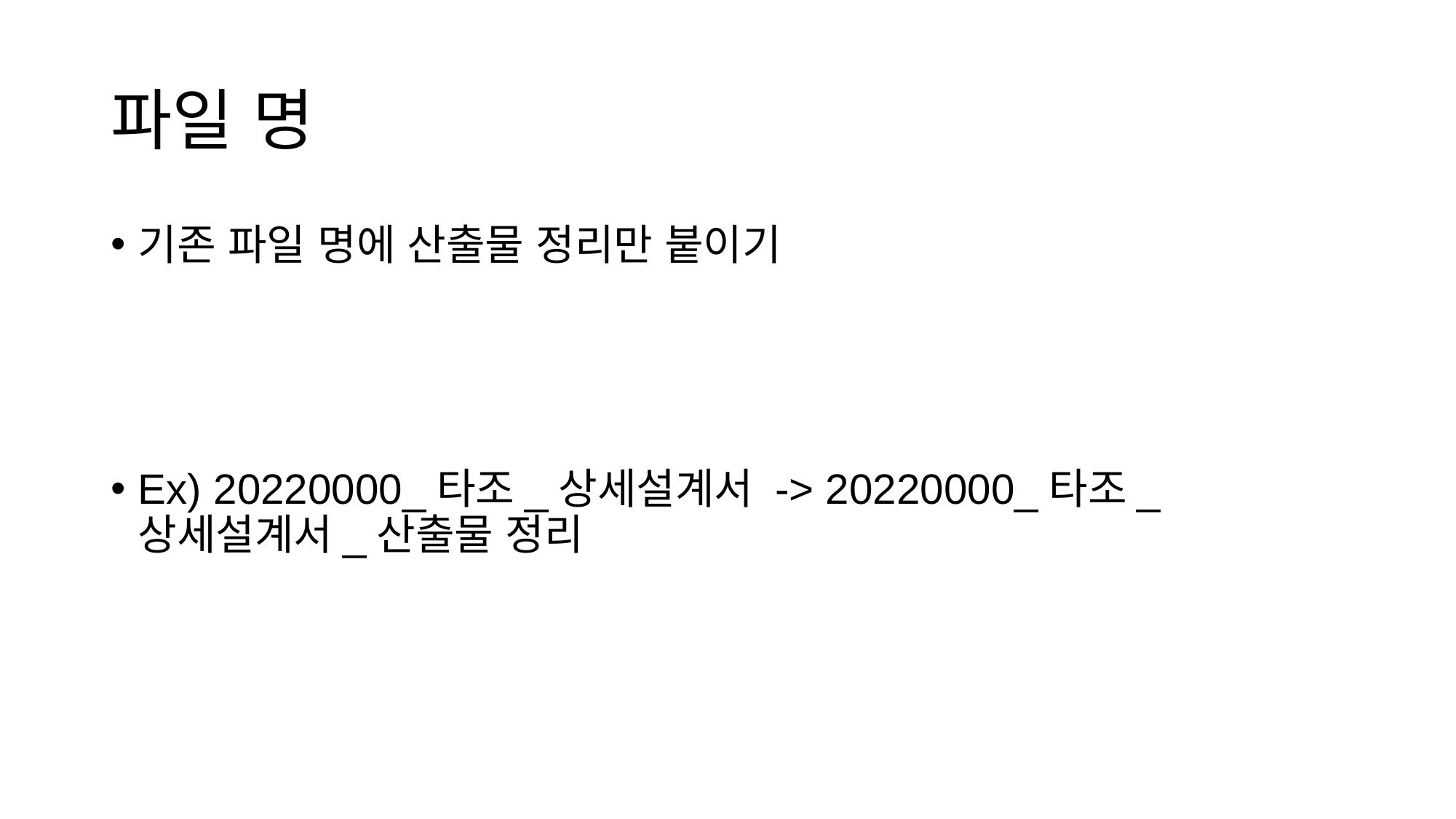

# 파일 명
기존 파일 명에 산출물 정리만 붙이기

Ex) 20220000_타조_상세설계서 -> 20220000_타조_상세설계서_산출물 정리